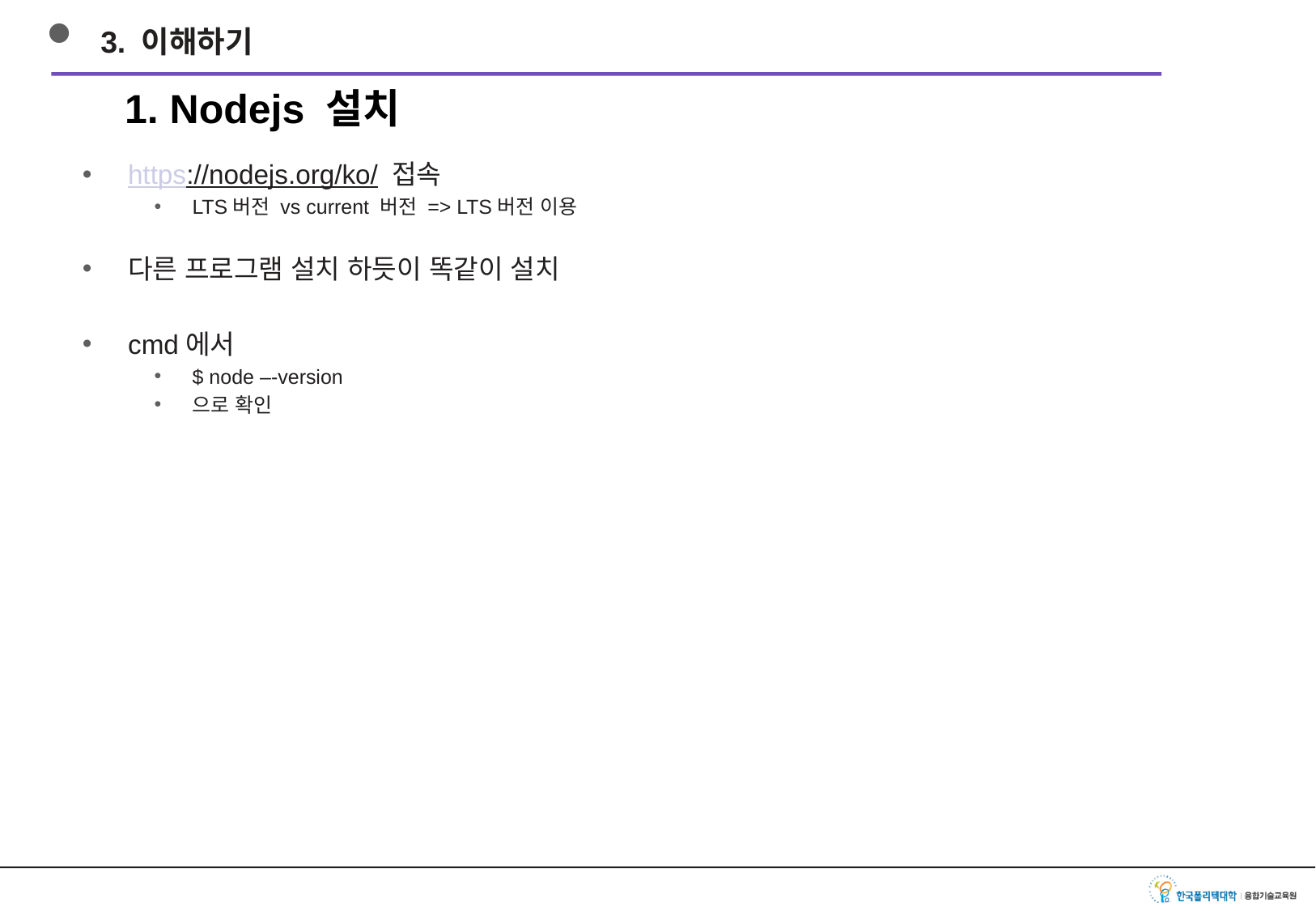

3. 이해하기
1. Nodejs 설치
https://nodejs.org/ko/ 접속
LTS버전 vs current 버전 => LTS버전 이용

다른 프로그램 설치 하듯이 똑같이 설치

cmd에서
$ node –-version
으로 확인